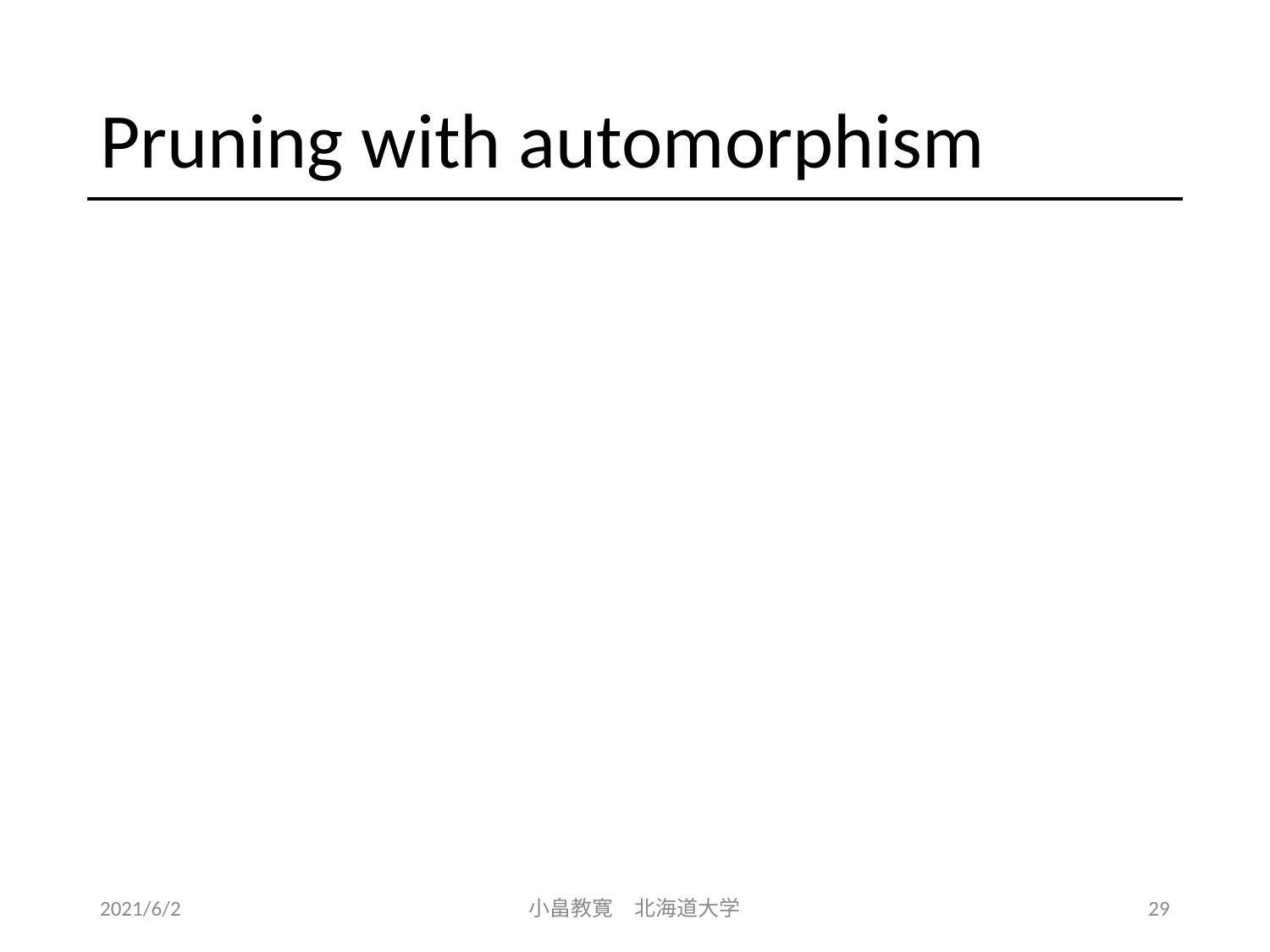

# Pruning with automorphism

2021/6/2
小畠教寛　北海道大学
29